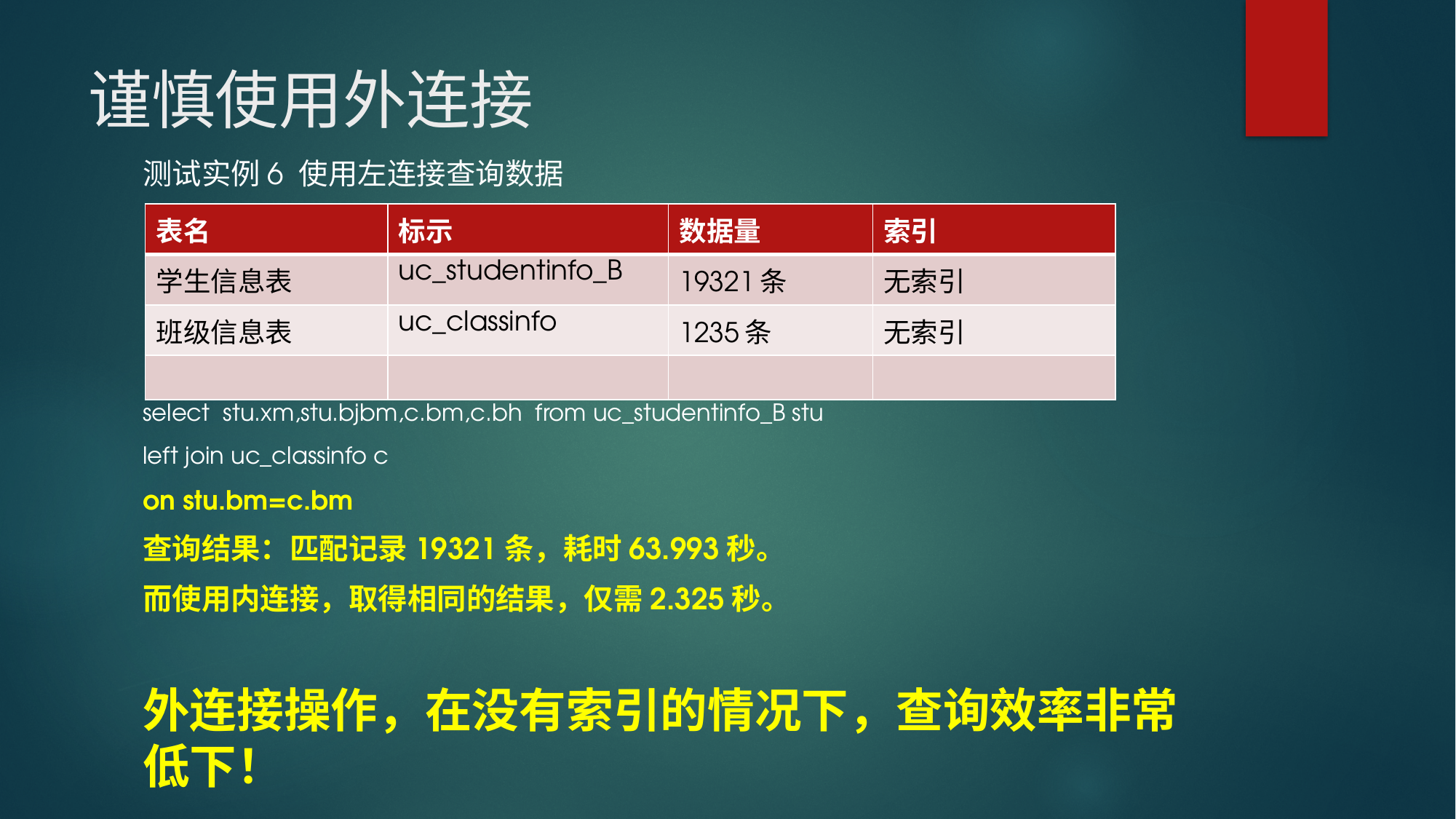

# 谨慎使用外连接
测试实例6 使用左连接查询数据

select  stu.xm,stu.bjbm,c.bm,c.bh  from uc_studentinfo_B stu
left join uc_classinfo c
on stu.bm=c.bm
查询结果：匹配记录19321条，耗时63.993秒。
而使用内连接，取得相同的结果，仅需2.325秒。

外连接操作，在没有索引的情况下，查询效率非常低下！
| 表名 | 标示 | 数据量 | 索引 |
| --- | --- | --- | --- |
| 学生信息表 | uc\_studentinfo\_B | 19321条 | 无索引 |
| 班级信息表 | uc\_classinfo | 1235条 | 无索引 |
|  |  |  |  |